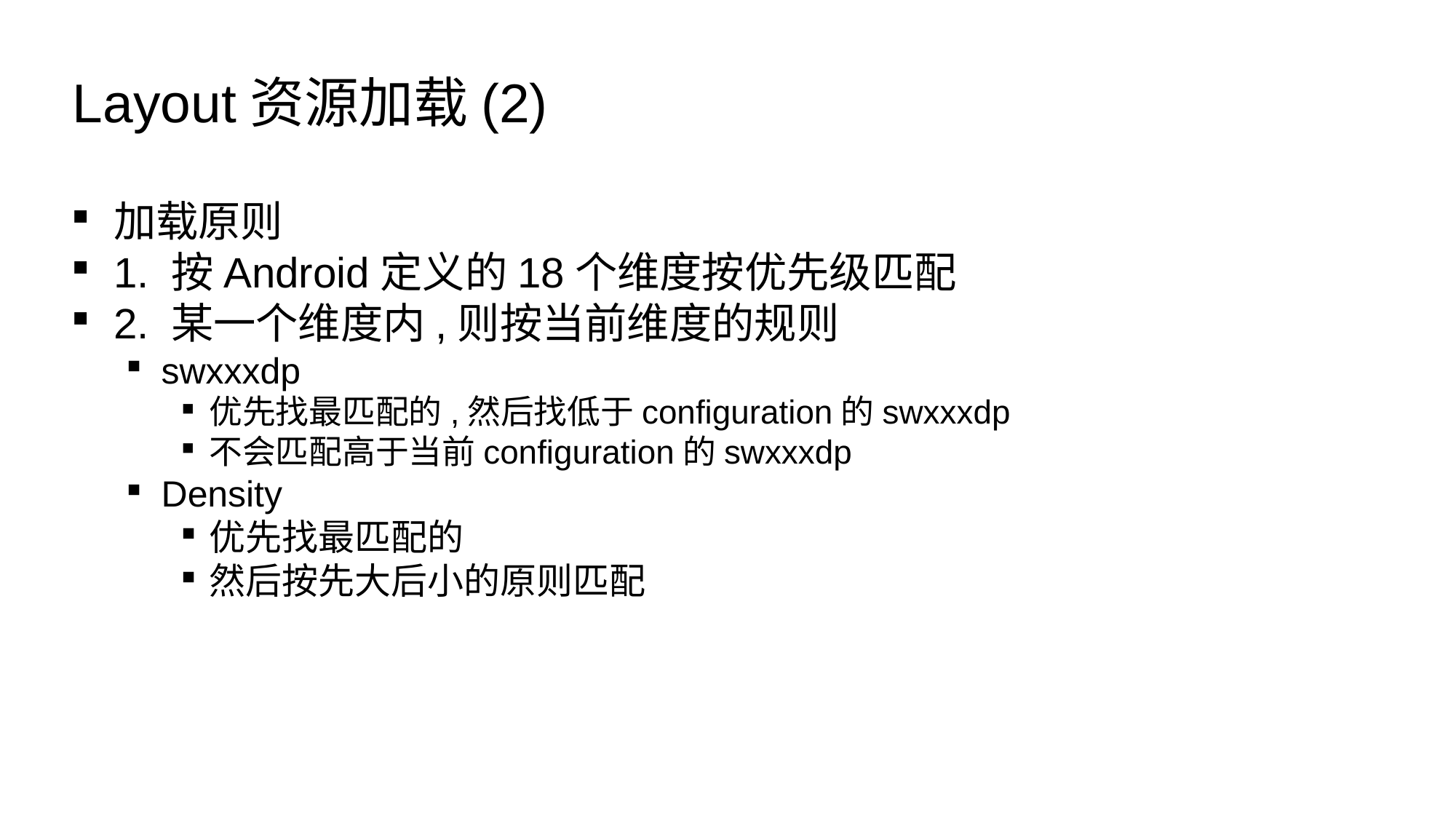

Layout资源加载(2)
加载原则
1. 按Android定义的18个维度按优先级匹配
2. 某一个维度内,则按当前维度的规则
swxxxdp
优先找最匹配的,然后找低于configuration的swxxxdp
不会匹配高于当前configuration的swxxxdp
Density
优先找最匹配的
然后按先大后小的原则匹配